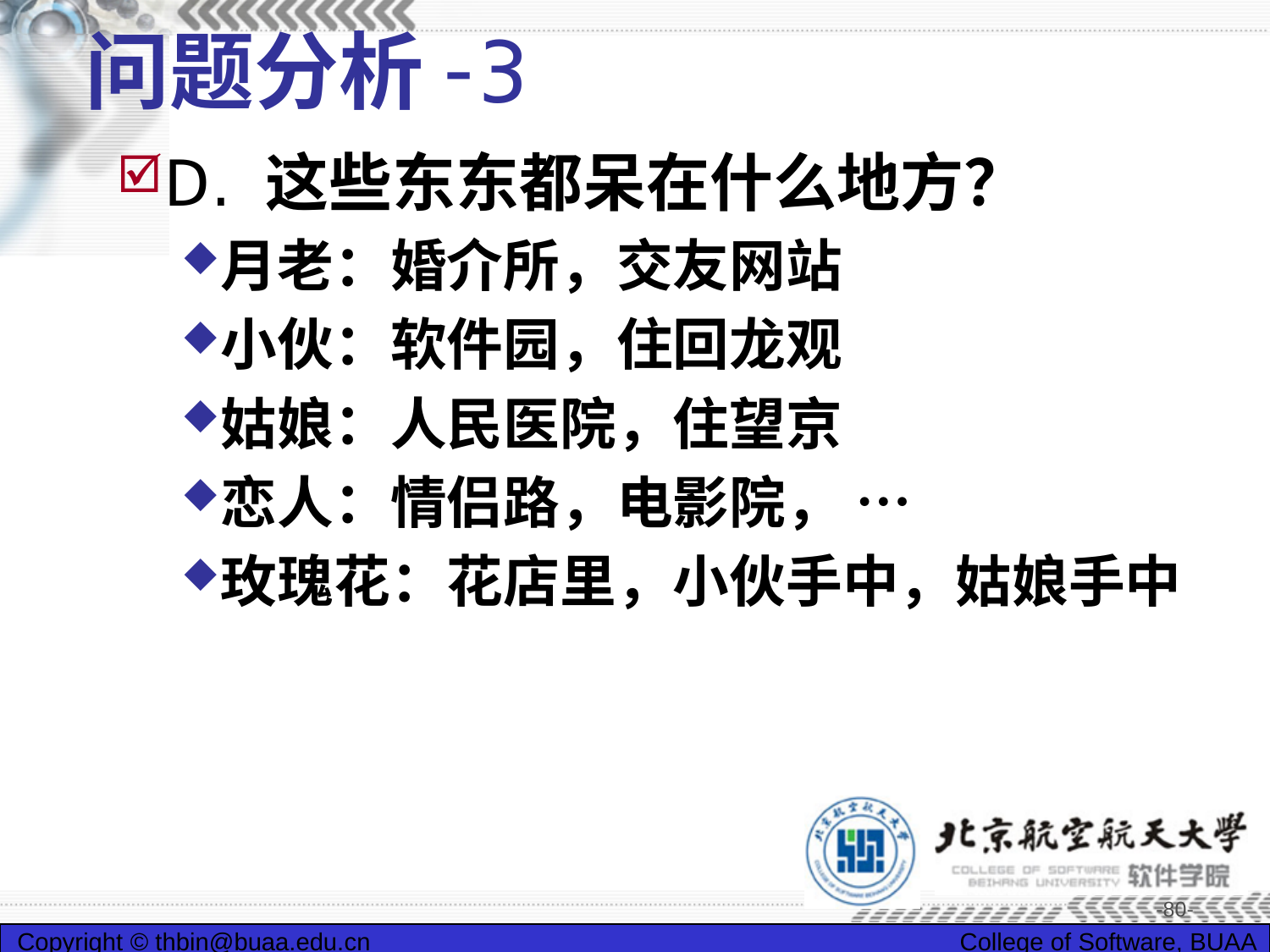

# 问题分析-3
D. 这些东东都呆在什么地方？
月老：婚介所，交友网站
小伙：软件园，住回龙观
姑娘：人民医院，住望京
恋人：情侣路，电影院， …
玫瑰花：花店里，小伙手中，姑娘手中
-80-